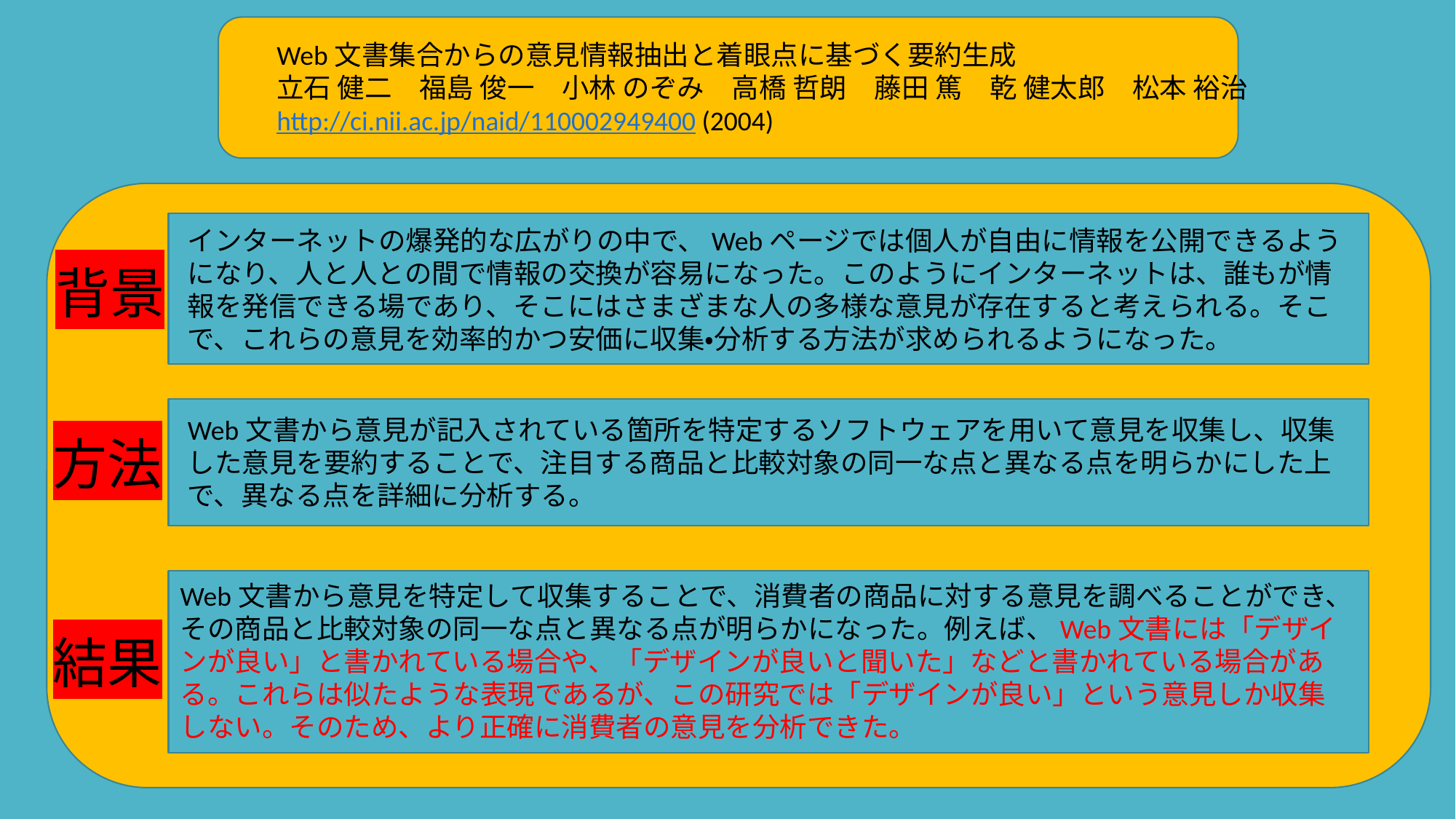

Web文書集合からの意見情報抽出と着眼点に基づく要約生成
立石 健二　福島 俊一　小林 のぞみ　高橋 哲朗　藤田 篤　乾 健太郎　松本 裕治
http://ci.nii.ac.jp/naid/110002949400 (2004)

インターネットの爆発的な広がりの中で、Webページでは個人が自由に情報を公開できるようになり、人と人との間で情報の交換が容易になった。このようにインターネットは、誰もが情報を発信できる場であり、そこにはさまざまな人の多様な意見が存在すると考えられる。そこで、これらの意見を効率的かつ安価に収集・分析する方法が求められるようになった。
背景

Web文書から意見が記入されている箇所を特定するソフトウェアを用いて意見を収集し、収集した意見を要約することで、注目する商品と比較対象の同一な点と異なる点を明らかにした上で、異なる点を詳細に分析する。
方法

Web文書から意見を特定して収集することで、消費者の商品に対する意見を調べることができ、その商品と比較対象の同一な点と異なる点が明らかになった。例えば、Web文書には「デザインが良い」と書かれている場合や、「デザインが良いと聞いた」などと書かれている場合がある。これらは似たような表現であるが、この研究では「デザインが良い」という意見しか収集しない。そのため、より正確に消費者の意見を分析できた。
結果